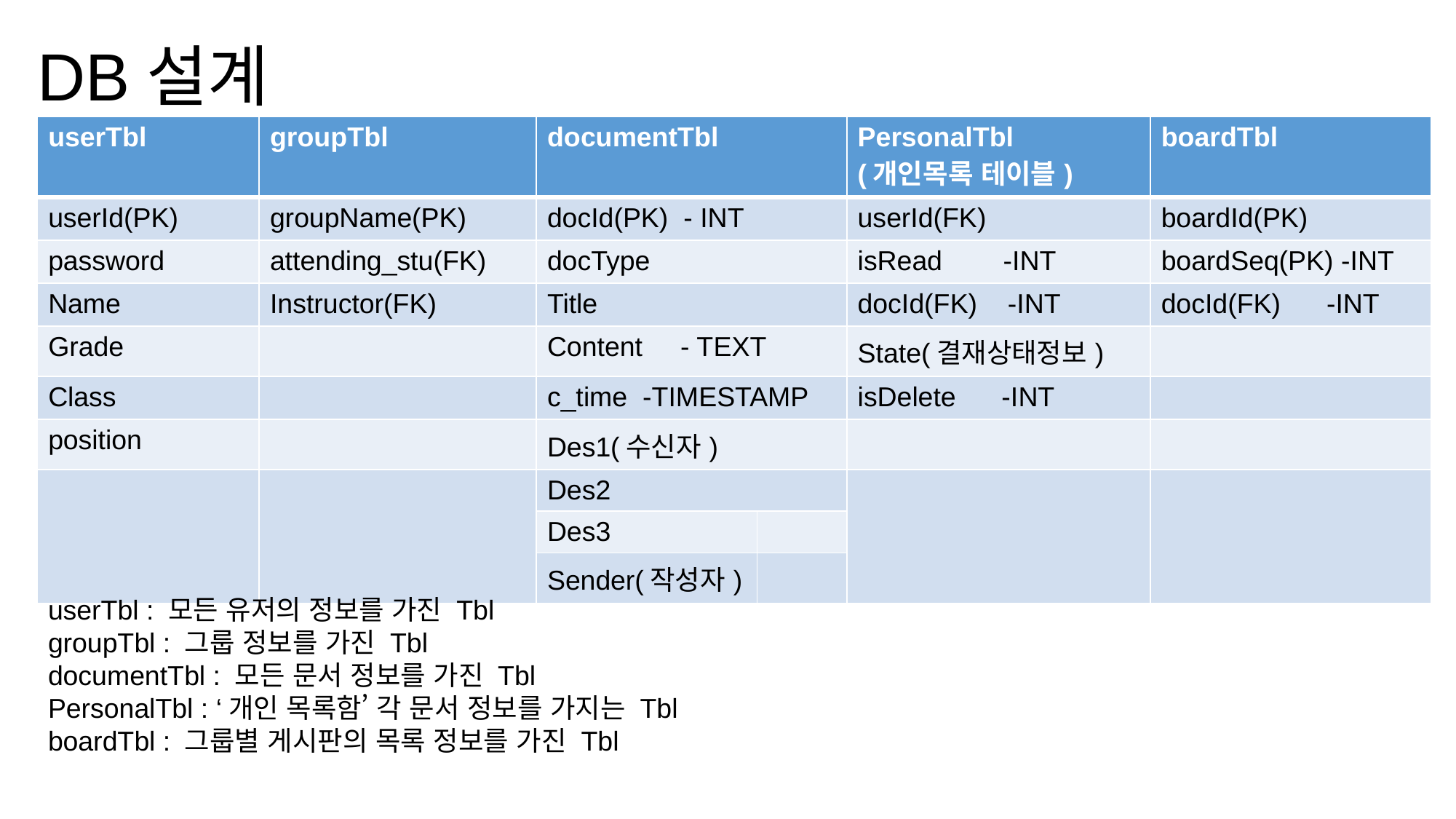

# DB설계
| userTbl | groupTbl | documentTbl |  | PersonalTbl (개인목록 테이블) | boardTbl |
| --- | --- | --- | --- | --- | --- |
| userId(PK) | groupName(PK) | docId(PK) - INT |  | userId(FK) | boardId(PK) |
| password | attending\_stu(FK) | docType |  | isRead -INT | boardSeq(PK) -INT |
| Name | Instructor(FK) | Title |  | docId(FK) -INT | docId(FK) -INT |
| Grade |  | Content - TEXT |  | State(결재상태정보) |  |
| Class |  | c\_time -TIMESTAMP |  | isDelete -INT |  |
| position |  | Des1(수신자) |  |  |  |
|  |  | Des2 |  |  |  |
|  |  | Des3 |  |  |  |
|  |  | Sender(작성자) |  |  |  |
userTbl : 모든 유저의 정보를 가진 Tbl
groupTbl : 그룹 정보를 가진 Tbl
documentTbl : 모든 문서 정보를 가진 Tbl
PersonalTbl : ‘개인 목록함’ 각 문서 정보를 가지는 Tbl
boardTbl : 그룹별 게시판의 목록 정보를 가진 Tbl